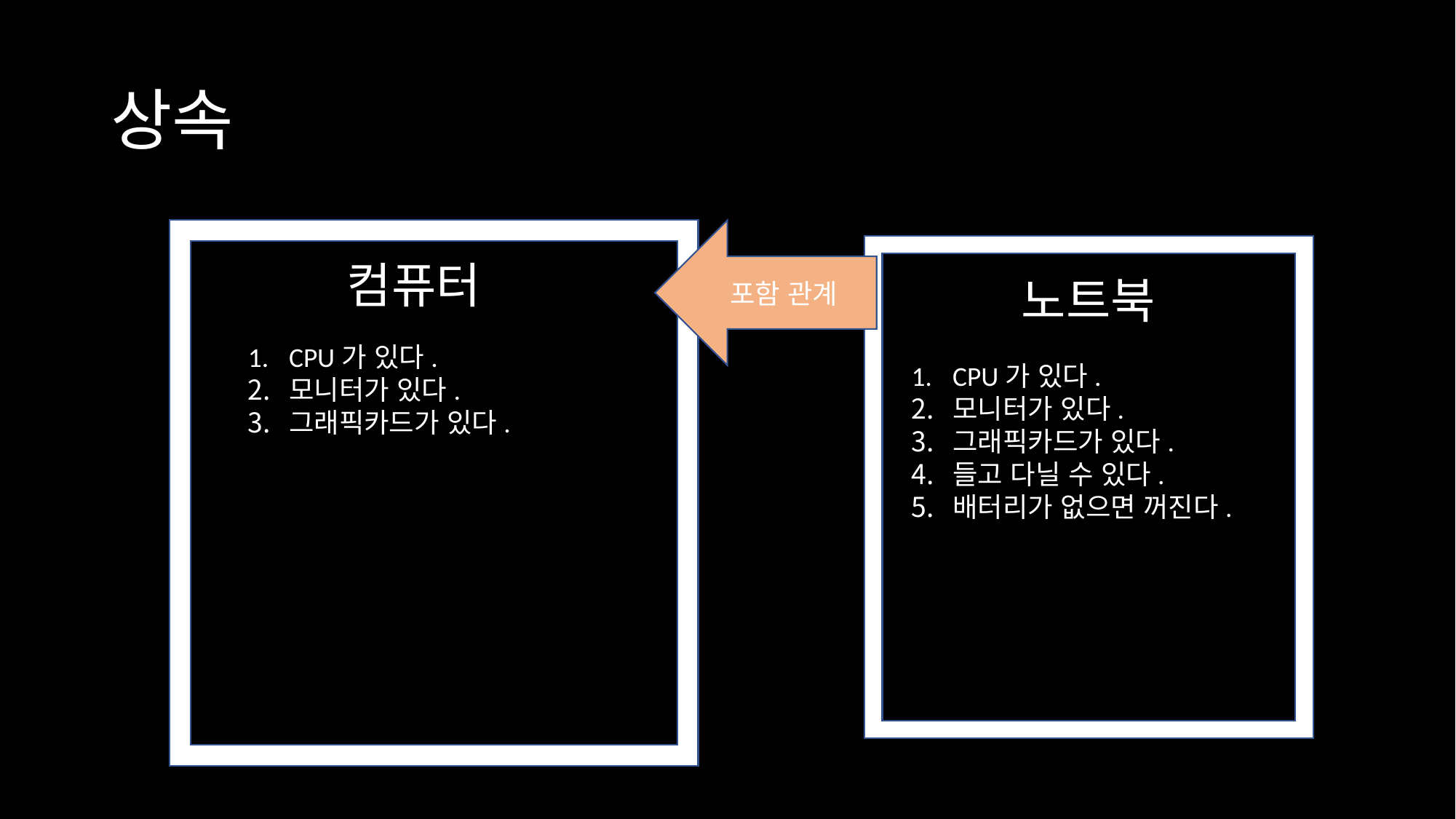

# 상속

컴퓨터
CPU가 있다.
모니터가 있다.
그래픽카드가 있다.
포함 관계

노트북
CPU가 있다.
모니터가 있다.
그래픽카드가 있다.
들고 다닐 수 있다.
배터리가 없으면 꺼진다.